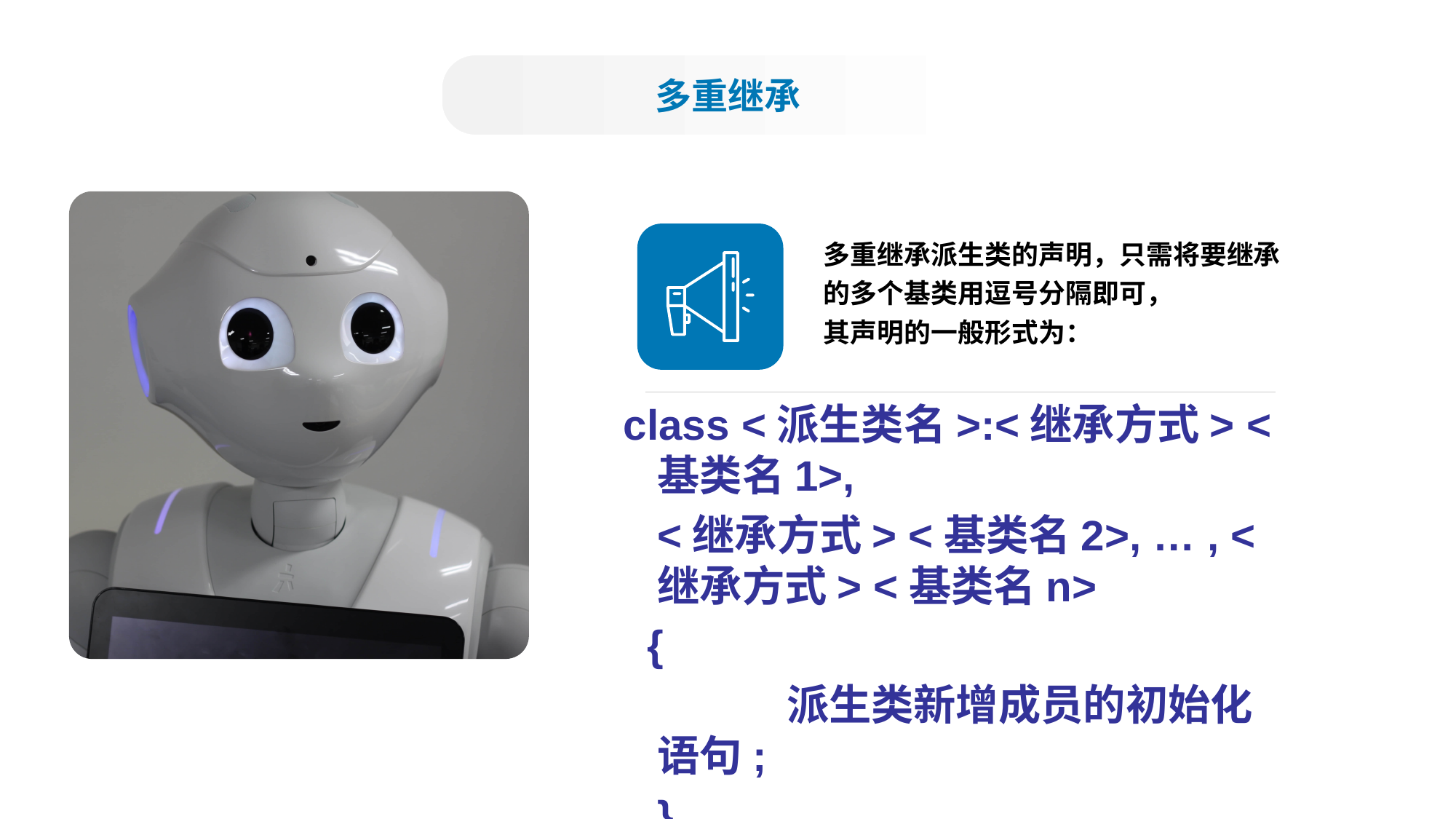

多重继承

多重继承派生类的声明，只需将要继承
的多个基类用逗号分隔即可，
其声明的一般形式为：

class <派生类名>:<继承方式> <基类名1>,
	<继承方式> <基类名2>, … , <继承方式> <基类名n>
  {
		 派生类新增成员的初始化语句;
	}